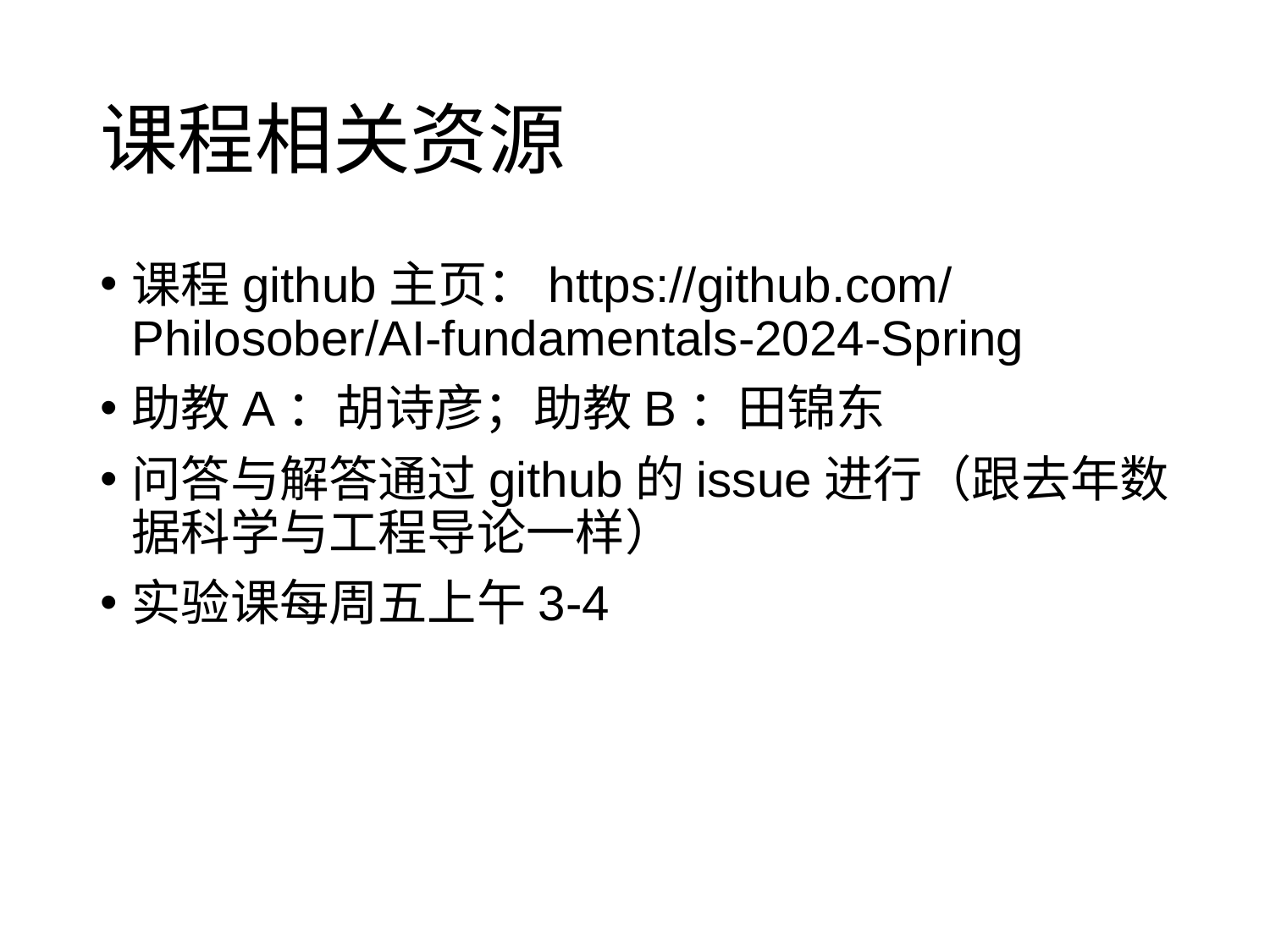

# 课程相关资源
课程github主页：https://github.com/Philosober/AI-fundamentals-2024-Spring
助教A：胡诗彦；助教B：田锦东
问答与解答通过github的issue进行（跟去年数据科学与工程导论一样）
实验课每周五上午3-4